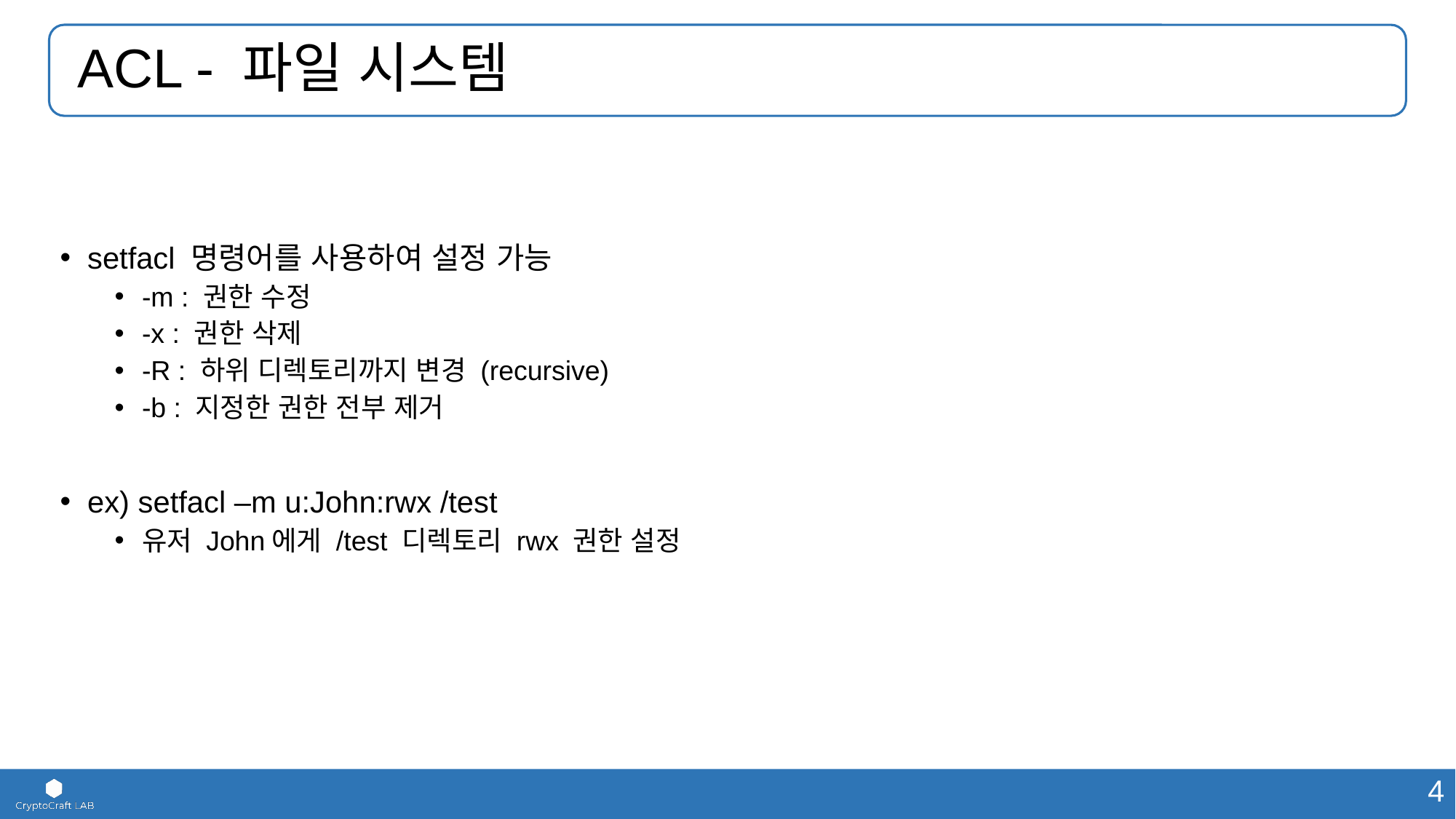

# ACL - 파일 시스템

setfacl 명령어를 사용하여 설정 가능
-m : 권한 수정
-x : 권한 삭제
-R : 하위 디렉토리까지 변경 (recursive)
-b : 지정한 권한 전부 제거

ex) setfacl –m u:John:rwx /test
유저 John에게 /test 디렉토리 rwx 권한 설정